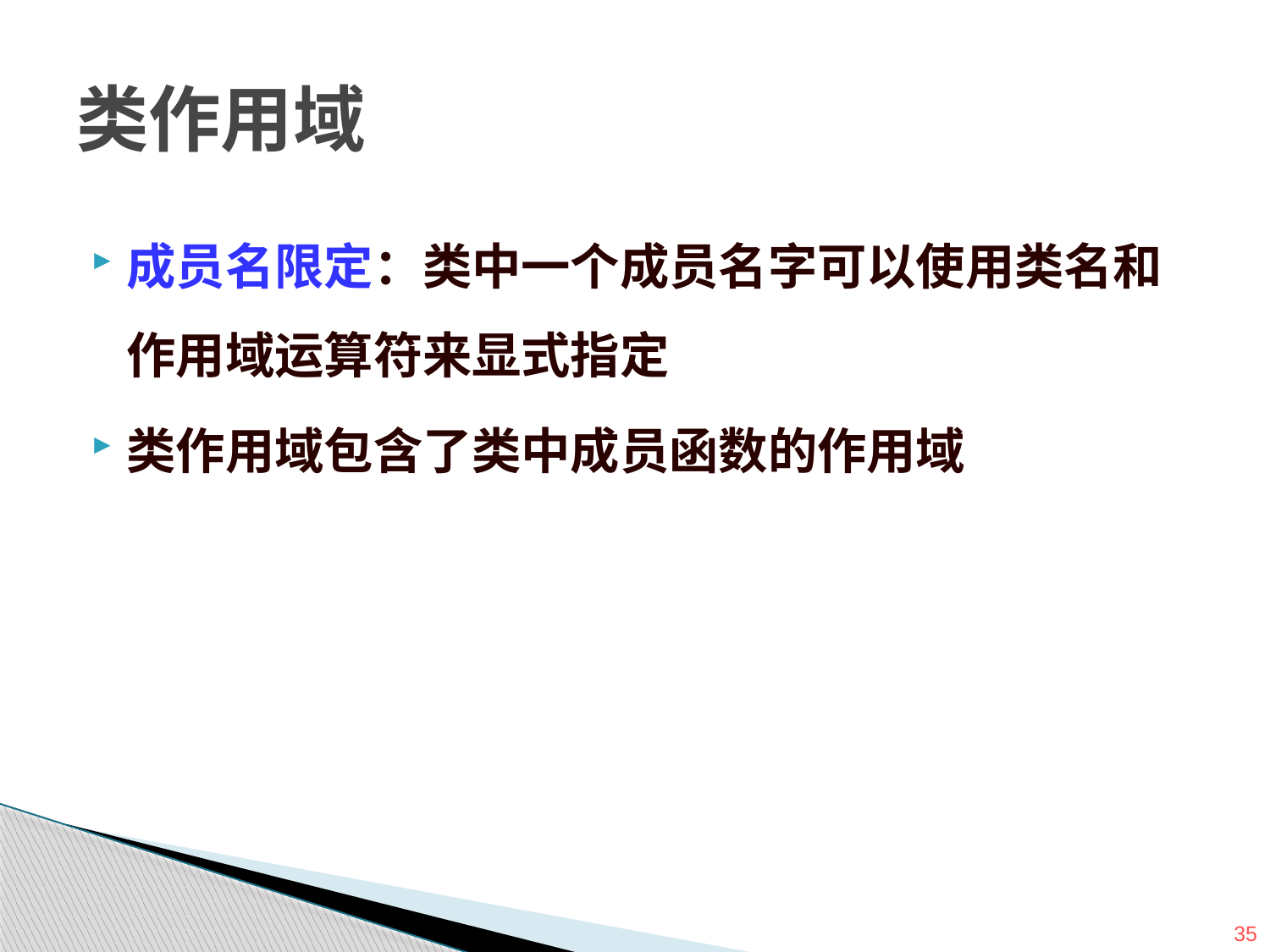

类作用域
成员名限定：类中一个成员名字可以使用类名和作用域运算符来显式指定
类作用域包含了类中成员函数的作用域

35